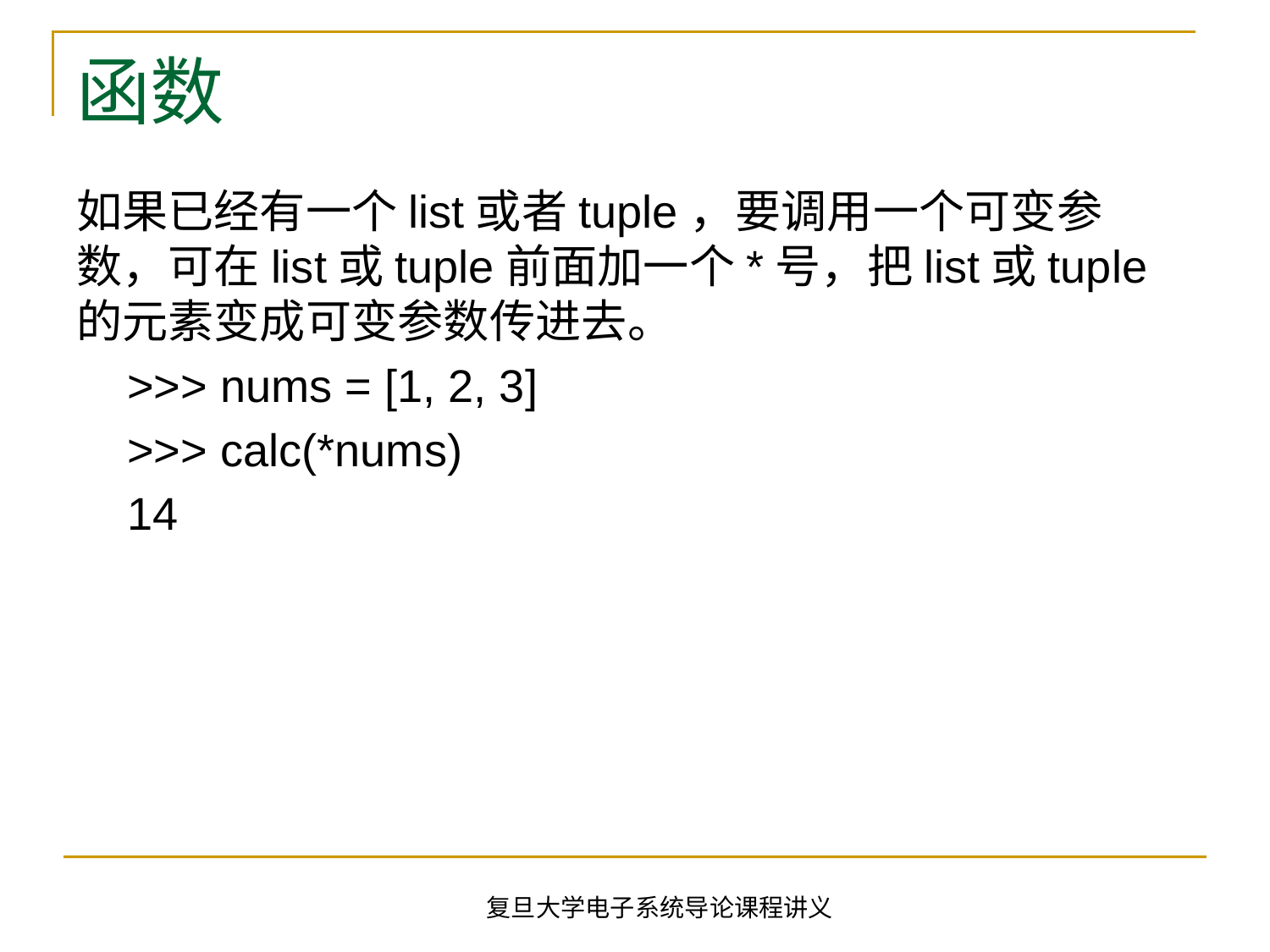

# 函数
如果已经有一个list或者tuple，要调用一个可变参数，可在list或tuple前面加一个*号，把list或tuple的元素变成可变参数传进去。
    >>> nums = [1, 2, 3]
    >>> calc(*nums)
    14